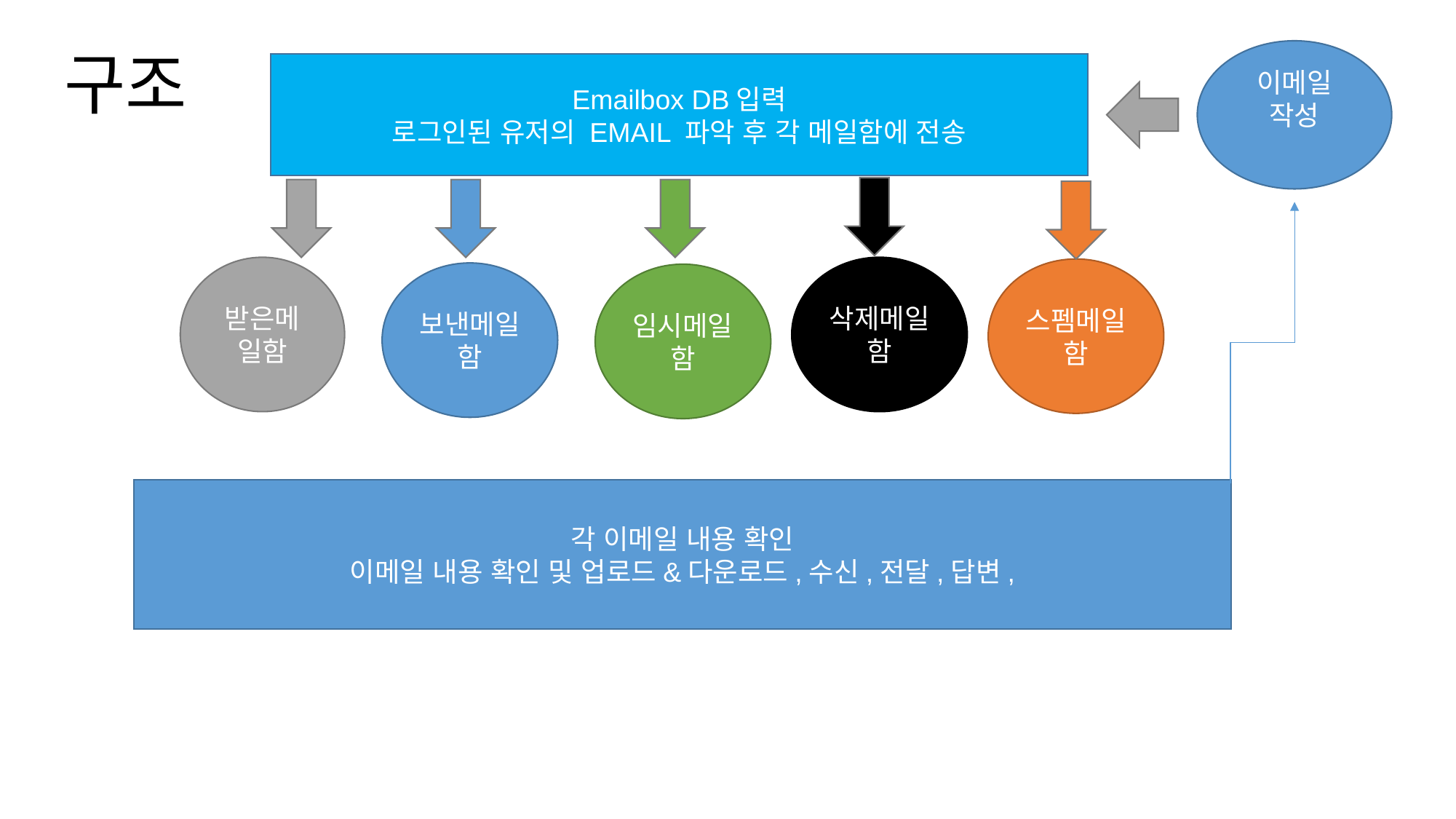

# 구조
이메일 작성

Emailbox DB입력
로그인된 유저의 EMAIL 파악 후 각 메일함에 전송

받은메일함
삭제메일함
스펨메일함
보낸메일함
임시메일함
각 이메일 내용 확인
이메일 내용 확인 및 업로드&다운로드,수신,전달,답변,